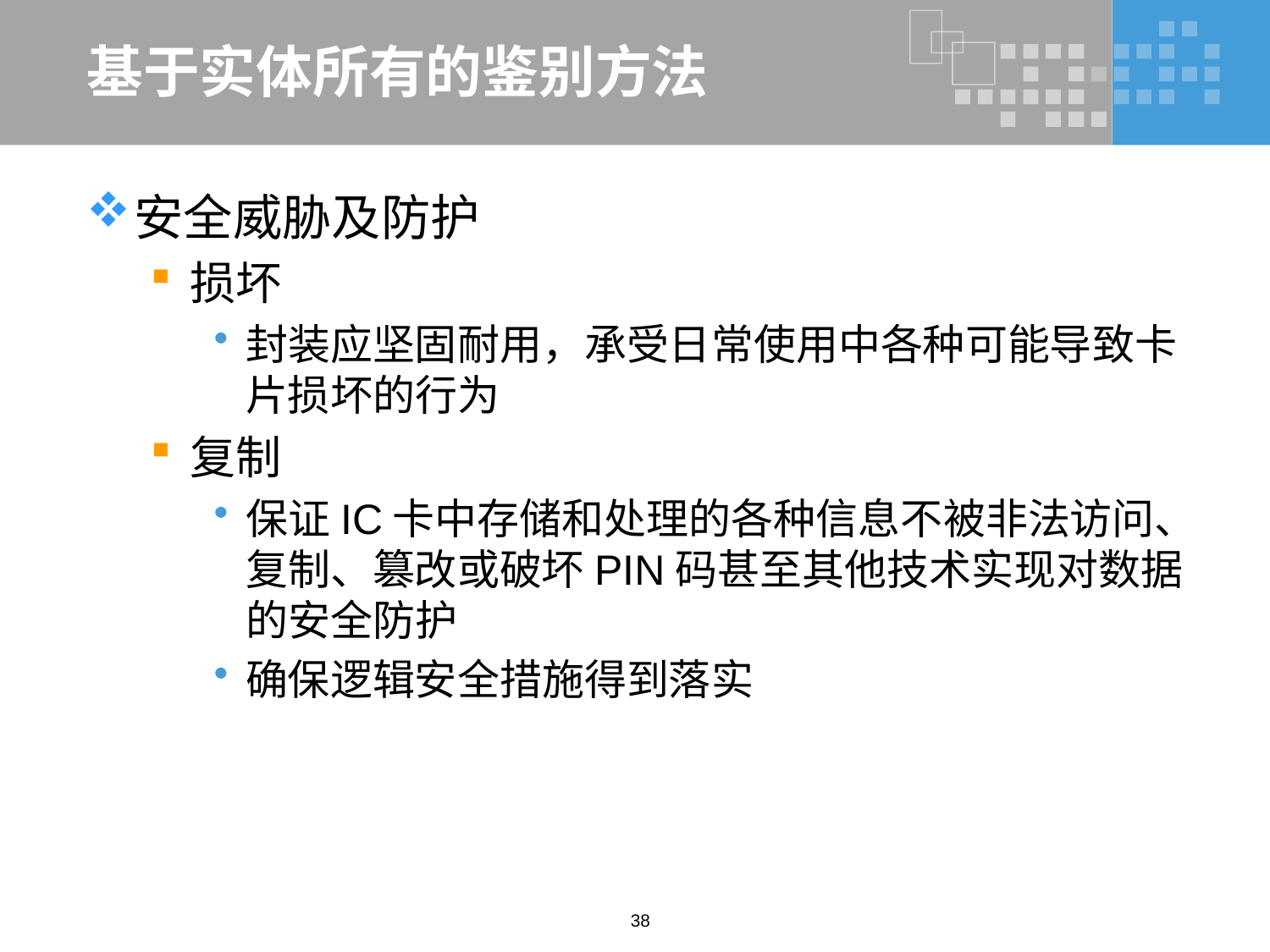

# 基于实体所有的鉴别方法
安全威胁及防护
损坏
封装应坚固耐用，承受日常使用中各种可能导致卡片损坏的行为
复制
保证IC卡中存储和处理的各种信息不被非法访问、复制、篡改或破坏PIN码甚至其他技术实现对数据的安全防护
确保逻辑安全措施得到落实

38